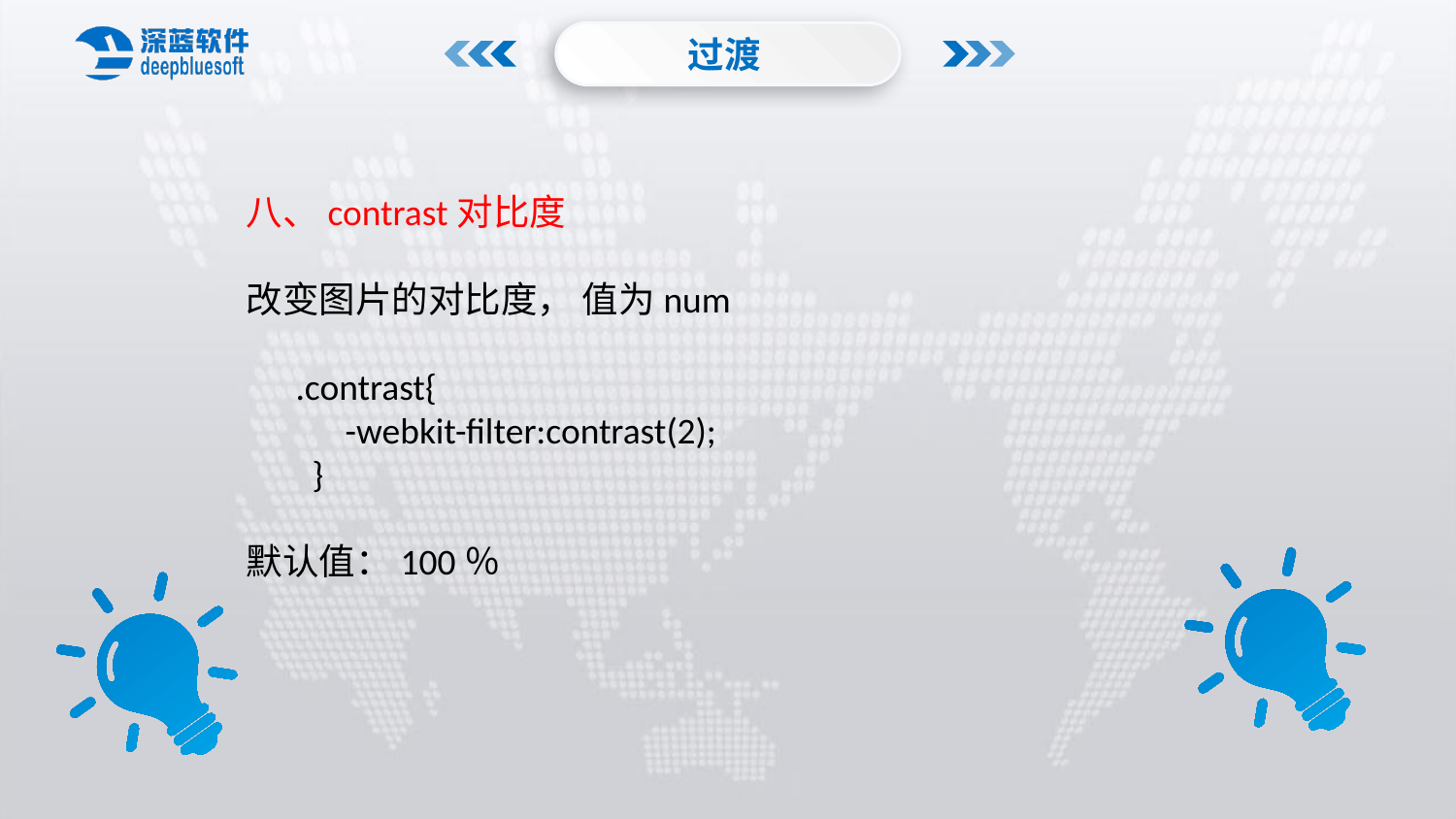

过渡

八、contrast对比度

改变图片的对比度， 值为num

      .contrast{
            -webkit-filter:contrast(2);
        }

默认值：100％